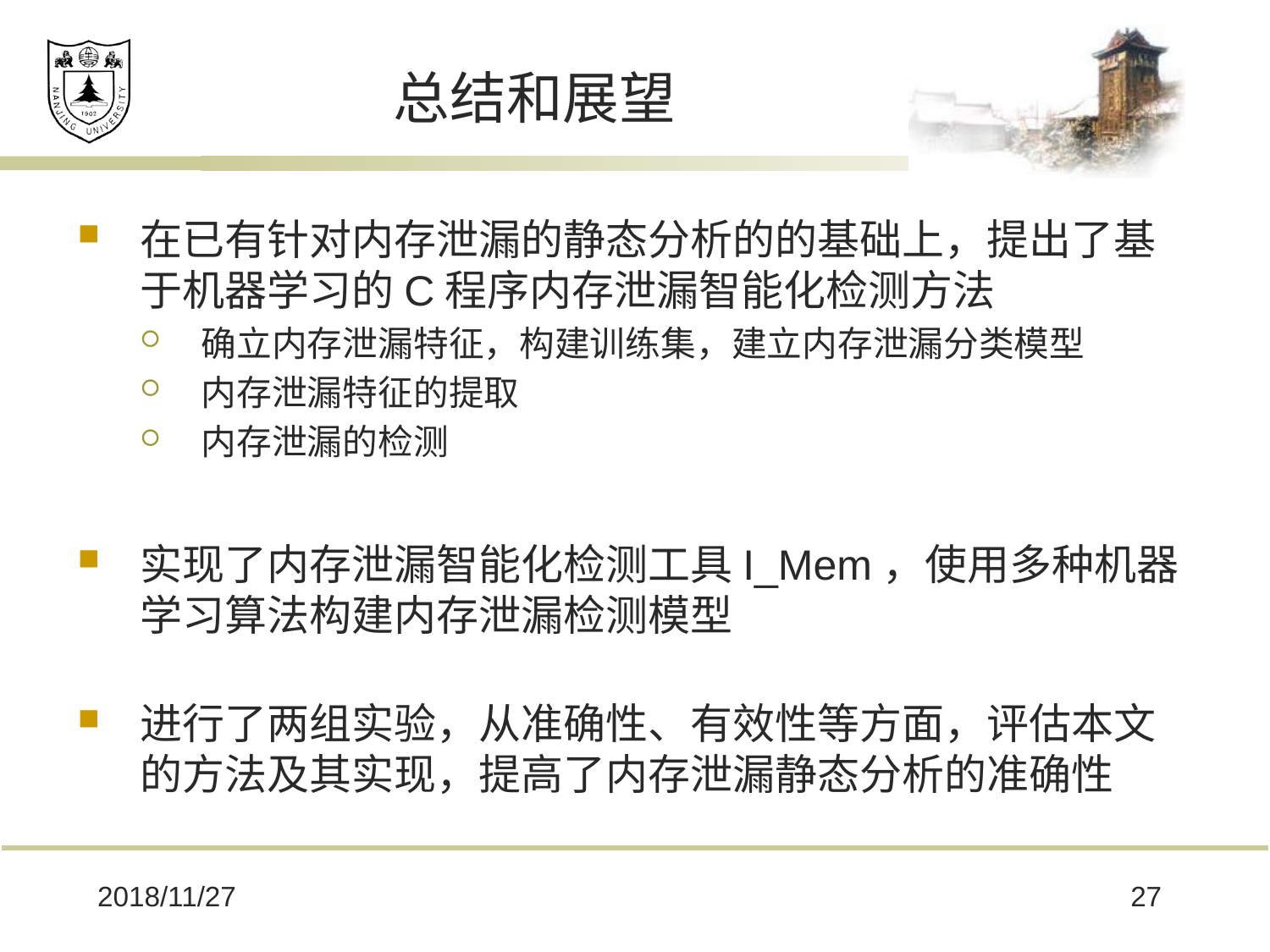

# 总结和展望
在已有针对内存泄漏的静态分析的的基础上，提出了基于机器学习的C程序内存泄漏智能化检测方法
确立内存泄漏特征，构建训练集，建立内存泄漏分类模型
内存泄漏特征的提取
内存泄漏的检测

实现了内存泄漏智能化检测工具I_Mem，使用多种机器学习算法构建内存泄漏检测模型

进行了两组实验，从准确性、有效性等方面，评估本文的方法及其实现，提高了内存泄漏静态分析的准确性

2018/11/27
27